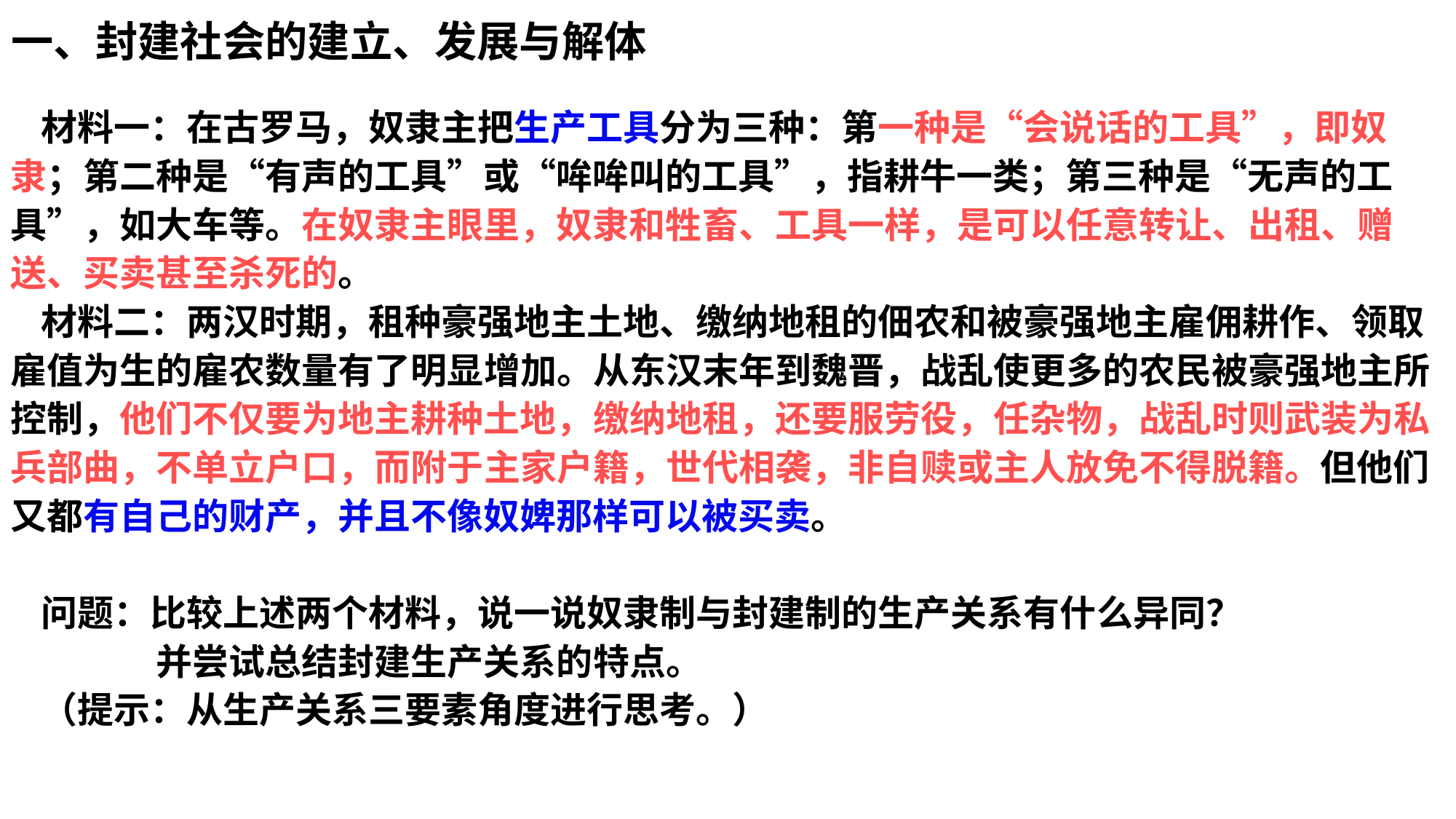

# 一、封建社会的建立、发展与解体
材料一：在古罗马，奴隶主把生产工具分为三种：第一种是“会说话的工具”，即奴隶；第二种是“有声的工具”或“哞哞叫的工具”，指耕牛一类；第三种是“无声的工具”，如大车等。在奴隶主眼里，奴隶和牲畜、工具一样，是可以任意转让、出租、赠送、买卖甚至杀死的。
材料二：两汉时期，租种豪强地主土地、缴纳地租的佃农和被豪强地主雇佣耕作、领取雇值为生的雇农数量有了明显增加。从东汉末年到魏晋，战乱使更多的农民被豪强地主所控制，他们不仅要为地主耕种土地，缴纳地租，还要服劳役，任杂物，战乱时则武装为私兵部曲，不单立户口，而附于主家户籍，世代相袭，非自赎或主人放免不得脱籍。但他们又都有自己的财产，并且不像奴婢那样可以被买卖。

问题：比较上述两个材料，说一说奴隶制与封建制的生产关系有什么异同？
             并尝试总结封建生产关系的特点。
（提示：从生产关系三要素角度进行思考。）